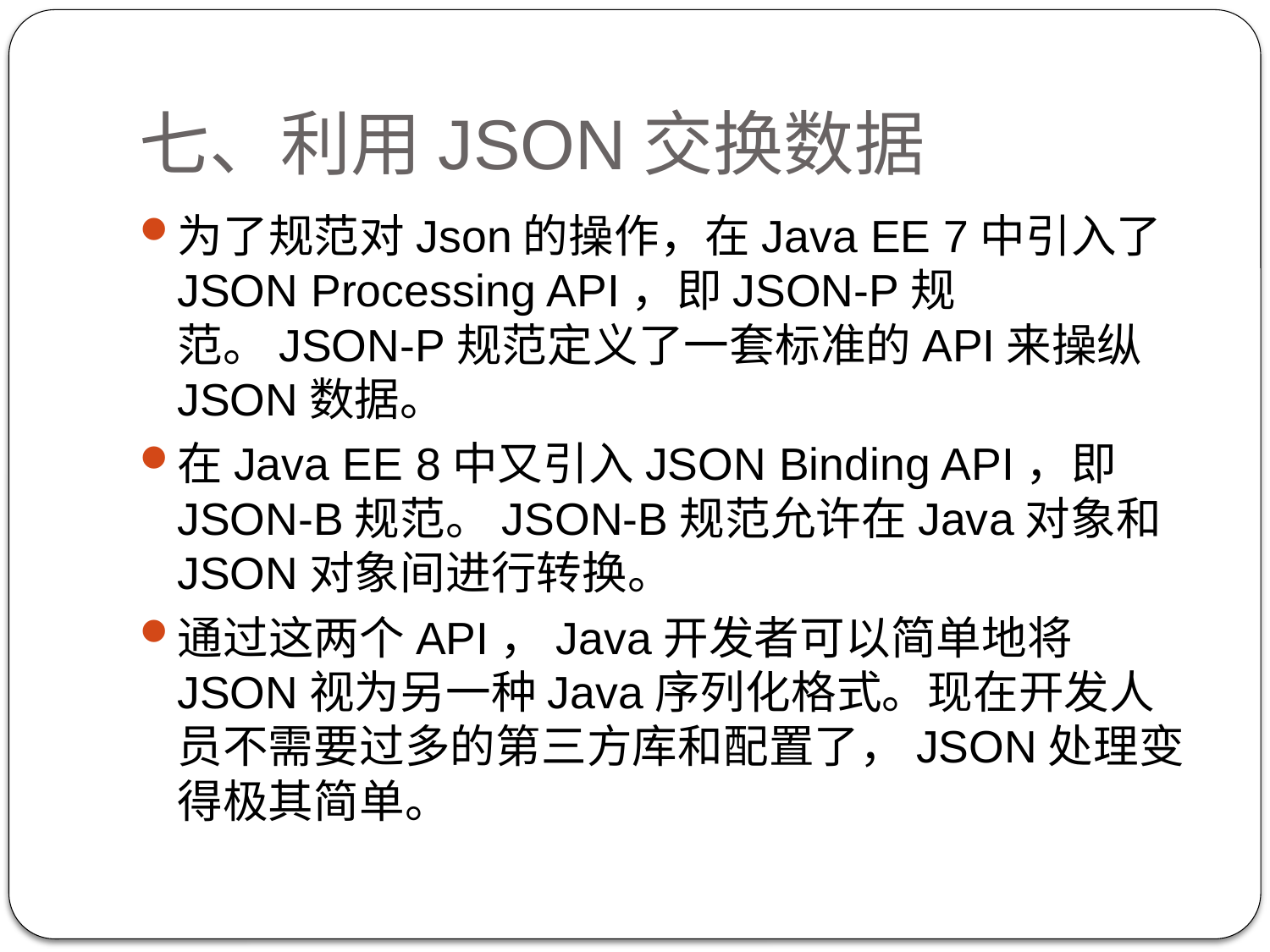

# 七、利用JSON交换数据
为了规范对Json的操作，在Java EE 7中引入了JSON Processing API，即JSON-P规范。JSON-P规范定义了一套标准的API来操纵JSON数据。
在Java EE 8中又引入JSON Binding API，即JSON-B规范。JSON-B规范允许在Java对象和JSON对象间进行转换。
通过这两个API，Java开发者可以简单地将JSON视为另一种Java序列化格式。现在开发人员不需要过多的第三方库和配置了，JSON处理变得极其简单。